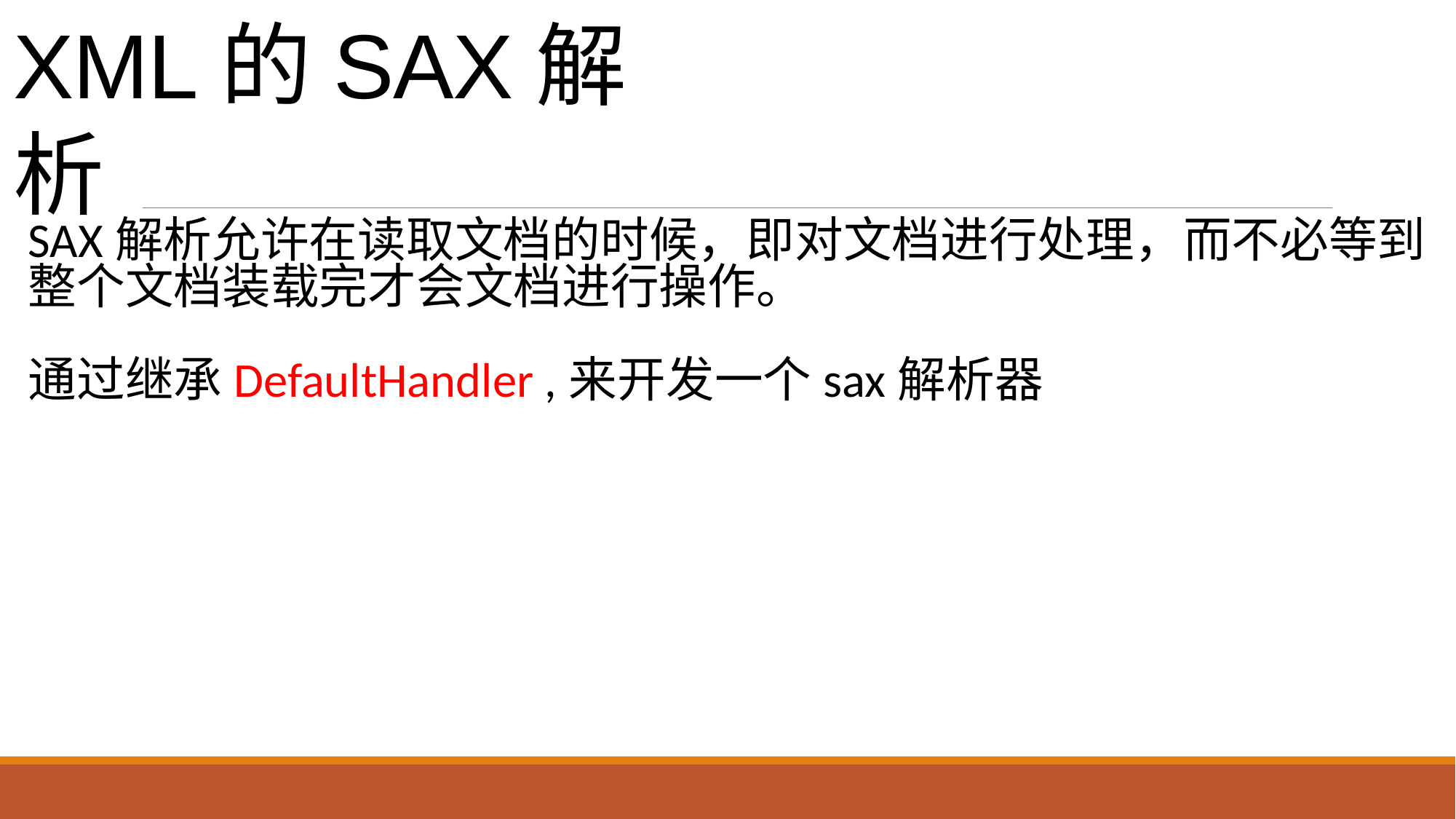

# XML的SAX解析
SAX解析允许在读取文档的时候，即对文档进行处理，而不必等到整个文档装载完才会文档进行操作。

通过继承DefaultHandler ,来开发一个sax解析器